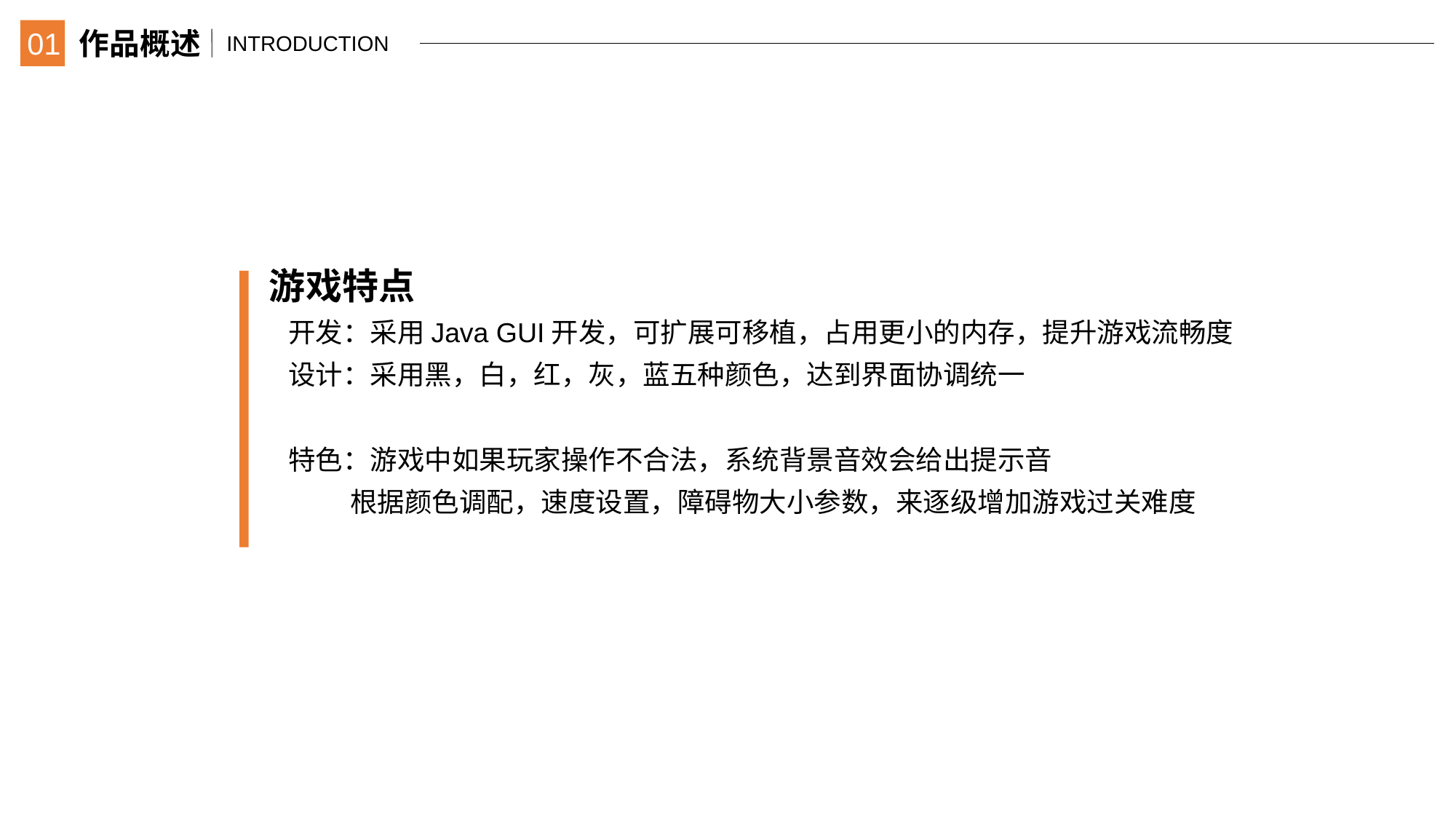

01
作品概述

 INTRODUCTION
游戏特点

  开发：采用Java GUI开发，可扩展可移植，占用更小的内存，提升游戏流畅度
  设计：采用黑，白，红，灰，蓝五种颜色，达到界面协调统一

  特色：游戏中如果玩家操作不合法，系统背景音效会给出提示音
            根据颜色调配，速度设置，障碍物大小参数，来逐级增加游戏过关难度